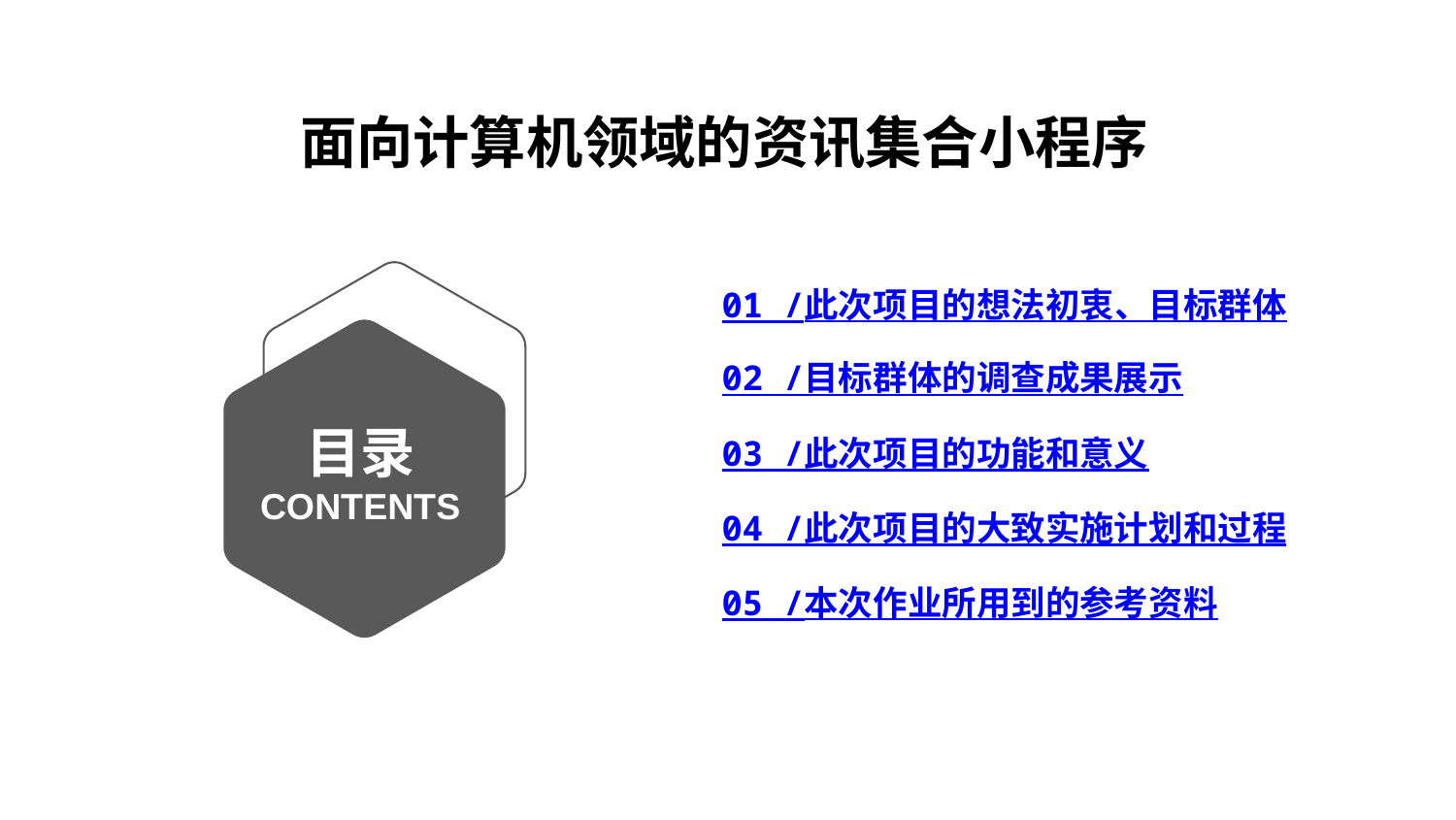

面向计算机领域的资讯集合小程序

01 /此次项目的想法初衷、目标群体

02 /目标群体的调查成果展示
目录
CONTENTS
03 /此次项目的功能和意义
04 /此次项目的大致实施计划和过程
05 /本次作业所用到的参考资料